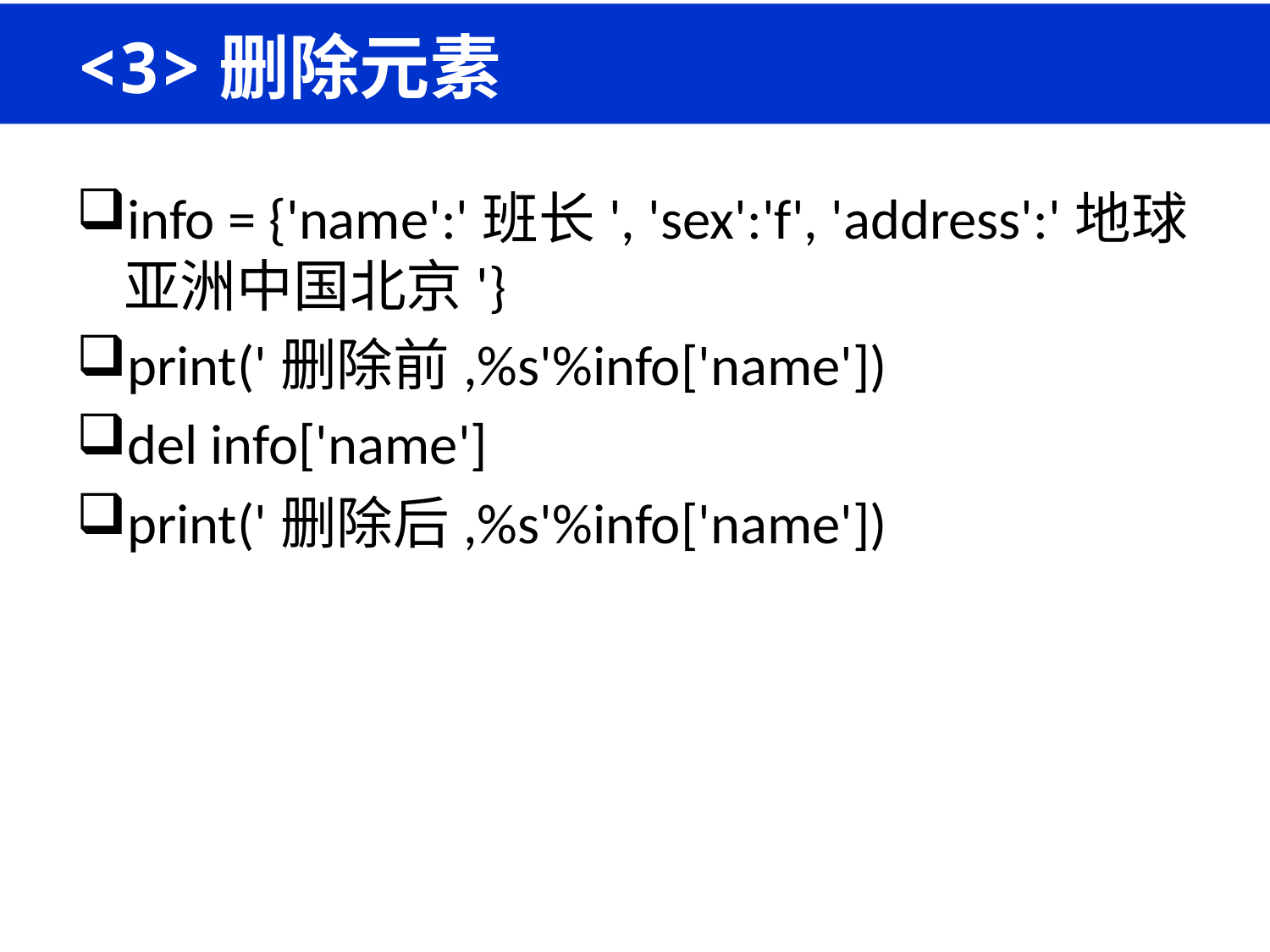

# <3>删除元素
info = {'name':'班长', 'sex':'f', 'address':'地球亚洲中国北京'}
print('删除前,%s'%info['name'])
del info['name']
print('删除后,%s'%info['name'])